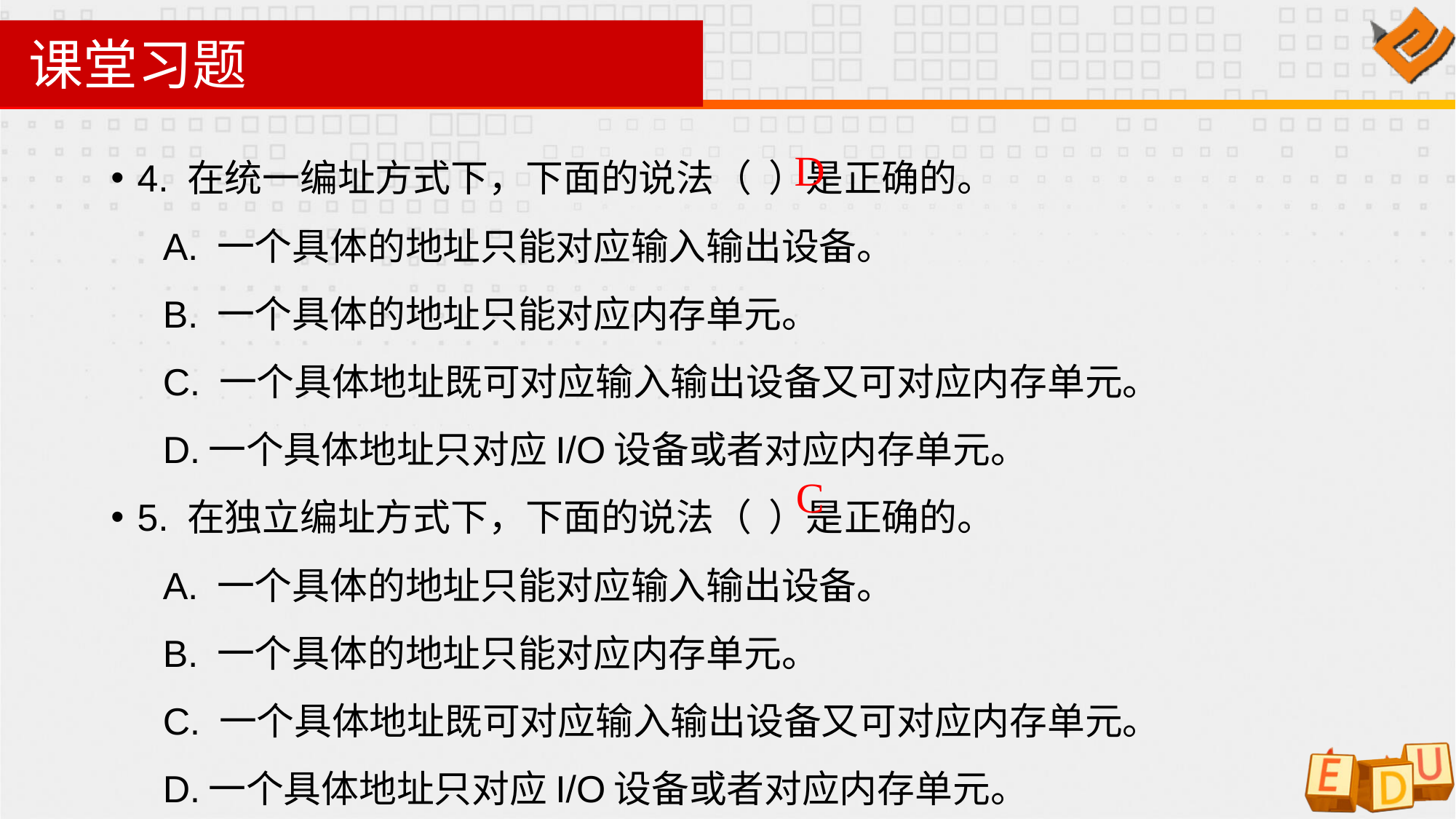

# 课堂习题
4. 在统一编址方式下，下面的说法（  ）是正确的。
A. 一个具体的地址只能对应输入输出设备。
B. 一个具体的地址只能对应内存单元。
C. 一个具体地址既可对应输入输出设备又可对应内存单元。
D.一个具体地址只对应I/O设备或者对应内存单元。
5. 在独立编址方式下，下面的说法（  ）是正确的。
A. 一个具体的地址只能对应输入输出设备。
B. 一个具体的地址只能对应内存单元。
C. 一个具体地址既可对应输入输出设备又可对应内存单元。
D.一个具体地址只对应I/O设备或者对应内存单元。
D
C